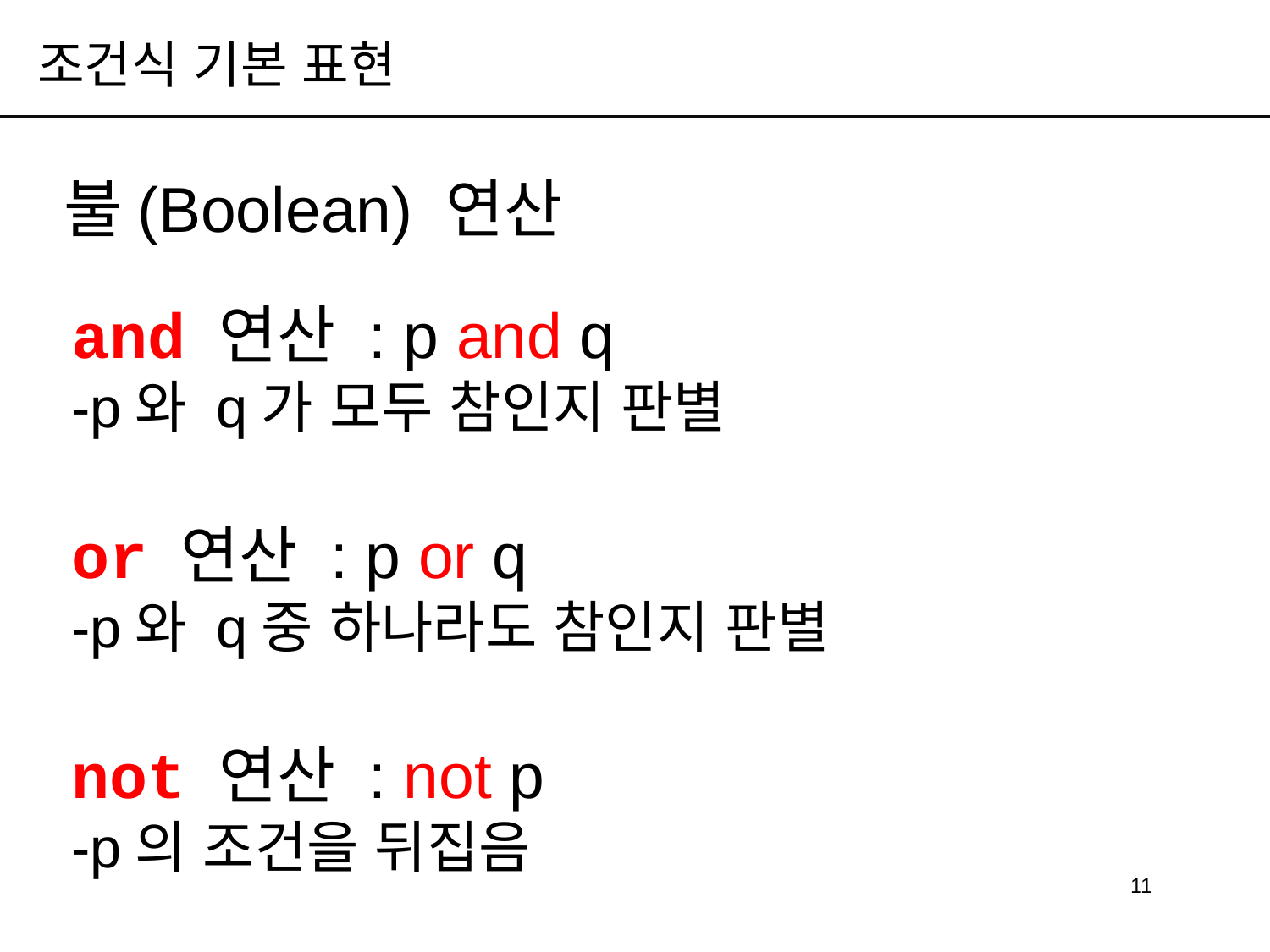

# 조건식 기본 표현
불(Boolean) 연산
and 연산 : p and q
-p와 q가 모두 참인지 판별

or 연산 : p or q
-p와 q중 하나라도 참인지 판별

not 연산 : not p
-p의 조건을 뒤집음
11